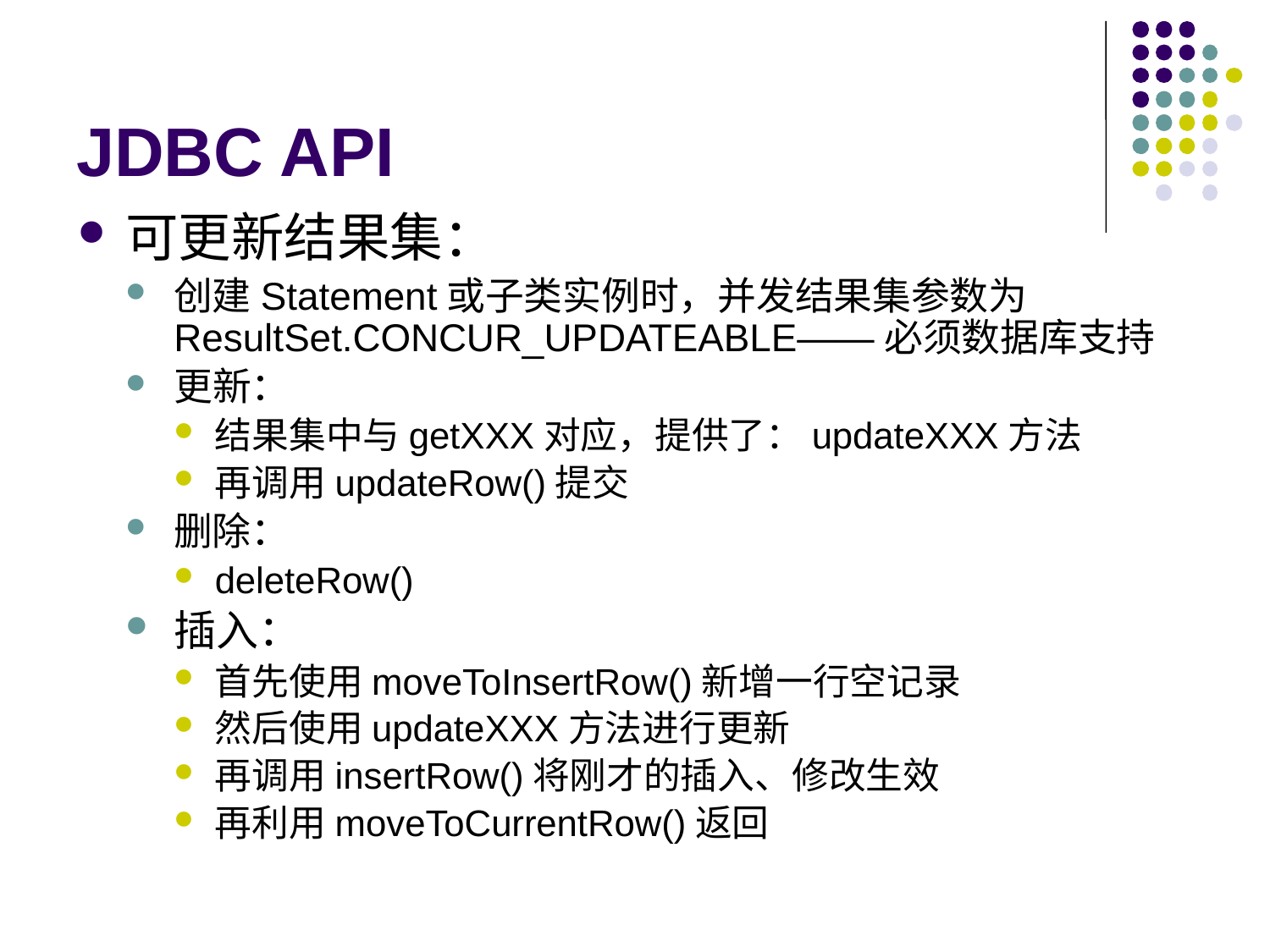

# JDBC API
可更新结果集：
创建Statement或子类实例时，并发结果集参数为ResultSet.CONCUR_UPDATEABLE——必须数据库支持
更新：
结果集中与getXXX对应，提供了：updateXXX方法
再调用updateRow()提交
删除：
deleteRow()
插入：
首先使用moveToInsertRow()新增一行空记录
然后使用updateXXX方法进行更新
再调用insertRow()将刚才的插入、修改生效
再利用moveToCurrentRow()返回